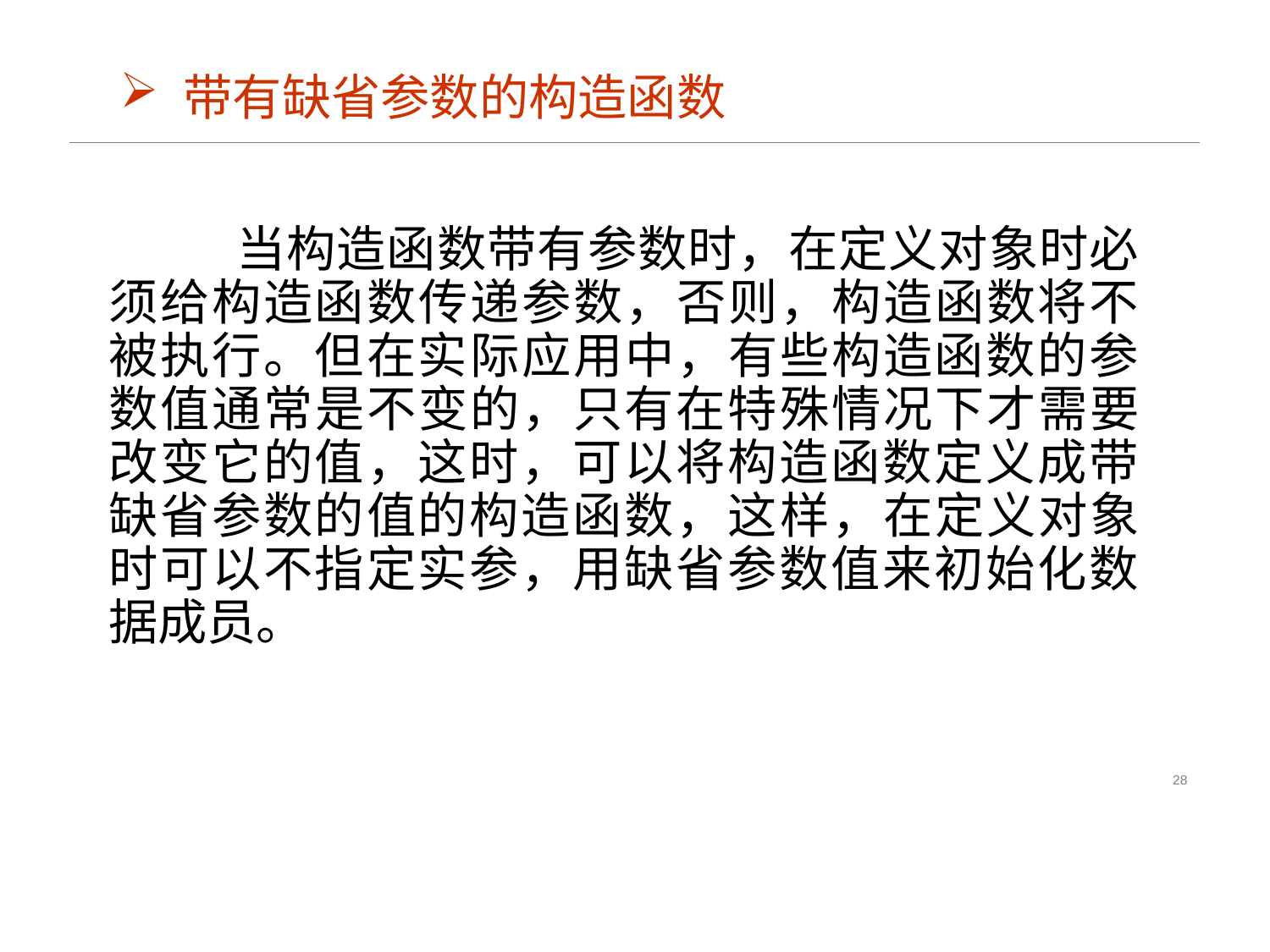

带有缺省参数的构造函数

	当构造函数带有参数时，在定义对象时必须给构造函数传递参数，否则，构造函数将不被执行。但在实际应用中，有些构造函数的参数值通常是不变的，只有在特殊情况下才需要改变它的值，这时，可以将构造函数定义成带缺省参数的值的构造函数，这样，在定义对象时可以不指定实参，用缺省参数值来初始化数据成员。

28